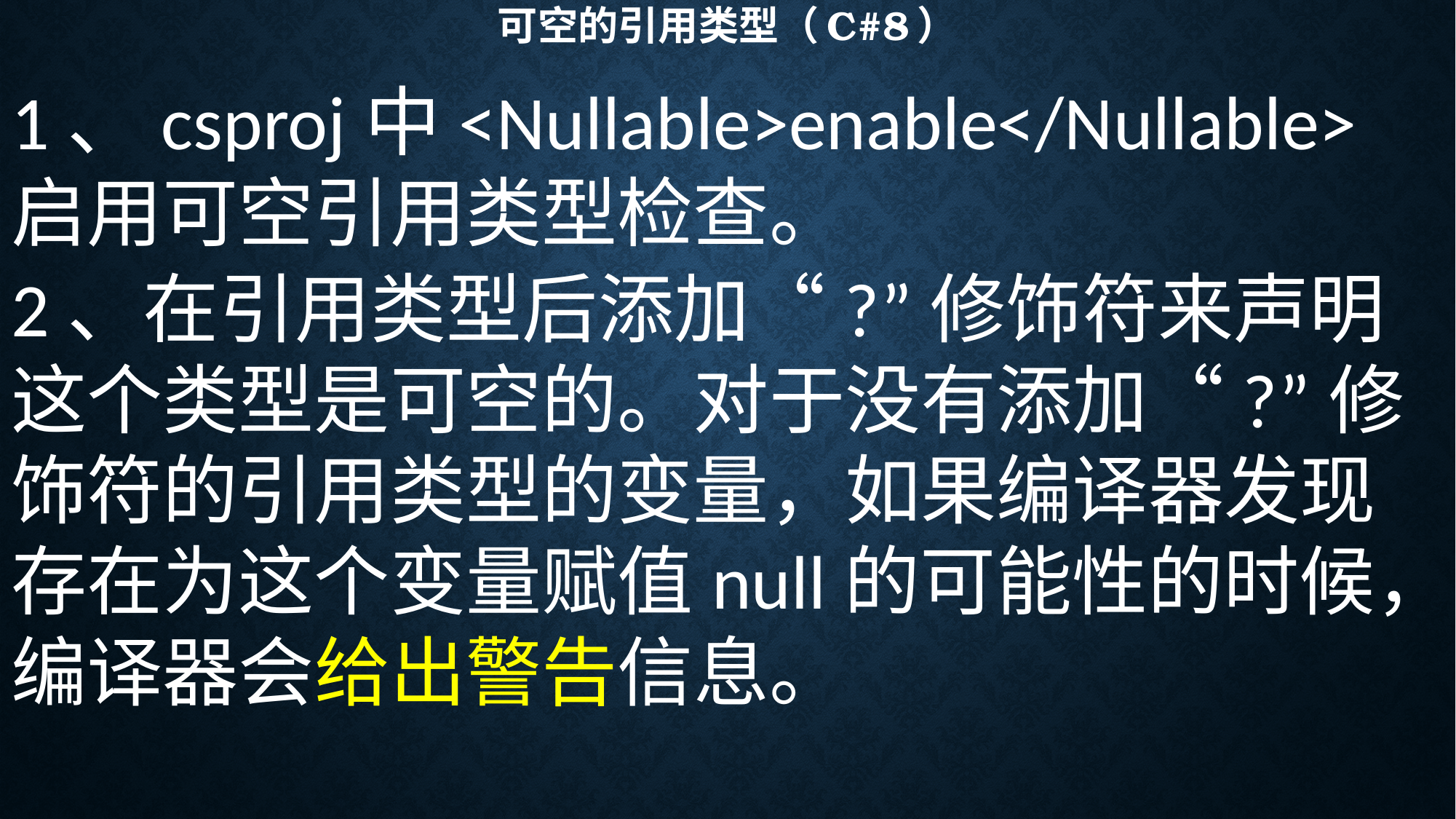

# 可空的引用类型（C#8）
1、csproj中<Nullable>enable</Nullable>启用可空引用类型检查。
2、在引用类型后添加“?”修饰符来声明这个类型是可空的。对于没有添加“?”修饰符的引用类型的变量，如果编译器发现存在为这个变量赋值null的可能性的时候，编译器会给出警告信息。